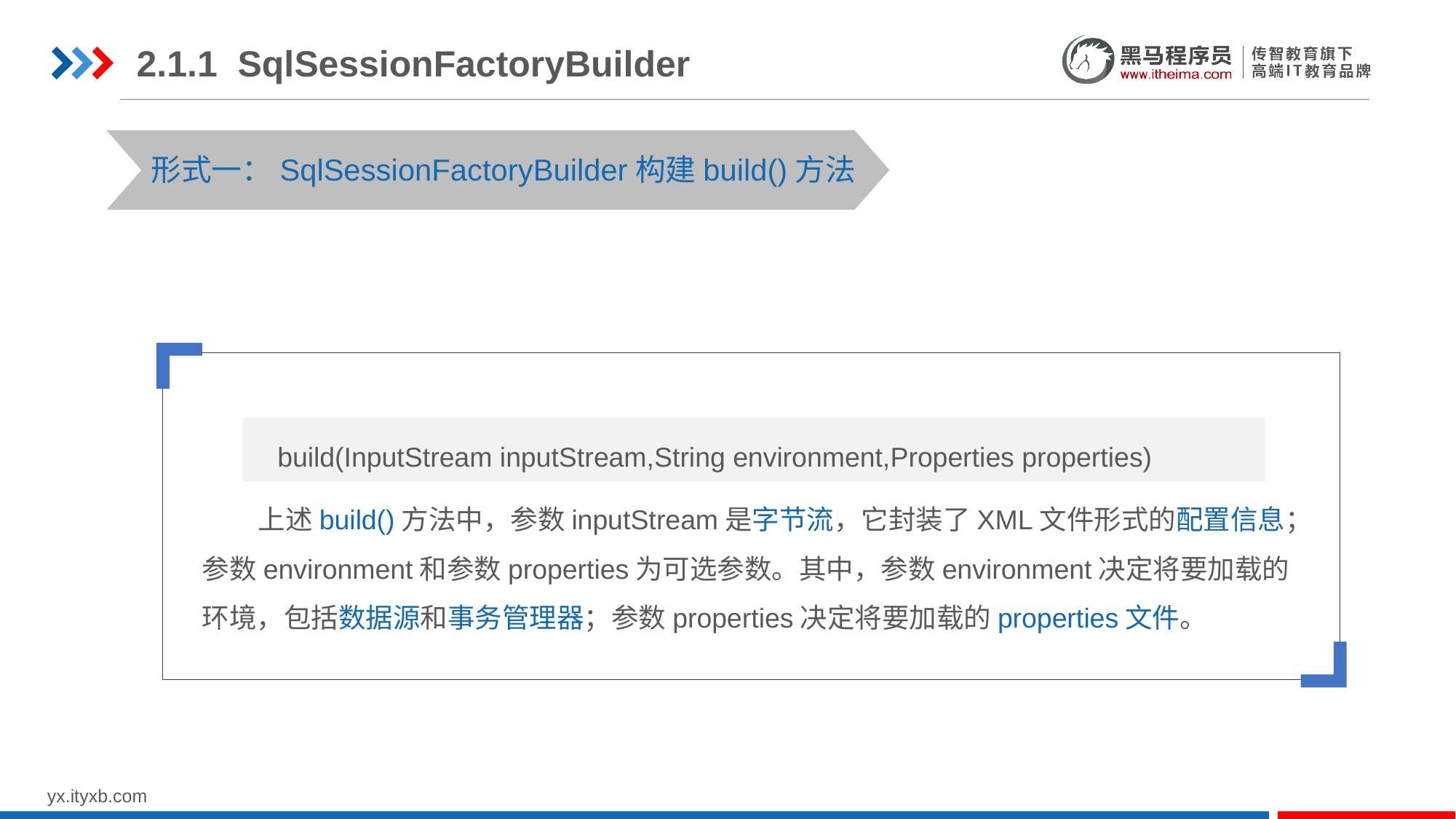

2.1.1  SqlSessionFactoryBuilder

形式一：SqlSessionFactoryBuilder构建build()方法

        上述build()方法中，参数inputStream是字节流，它封装了XML文件形式的配置信息；参数environment和参数properties为可选参数。其中，参数environment决定将要加载的环境，包括数据源和事务管理器；参数properties决定将要加载的properties文件。

 build(InputStream inputStream,String environment,Properties properties)